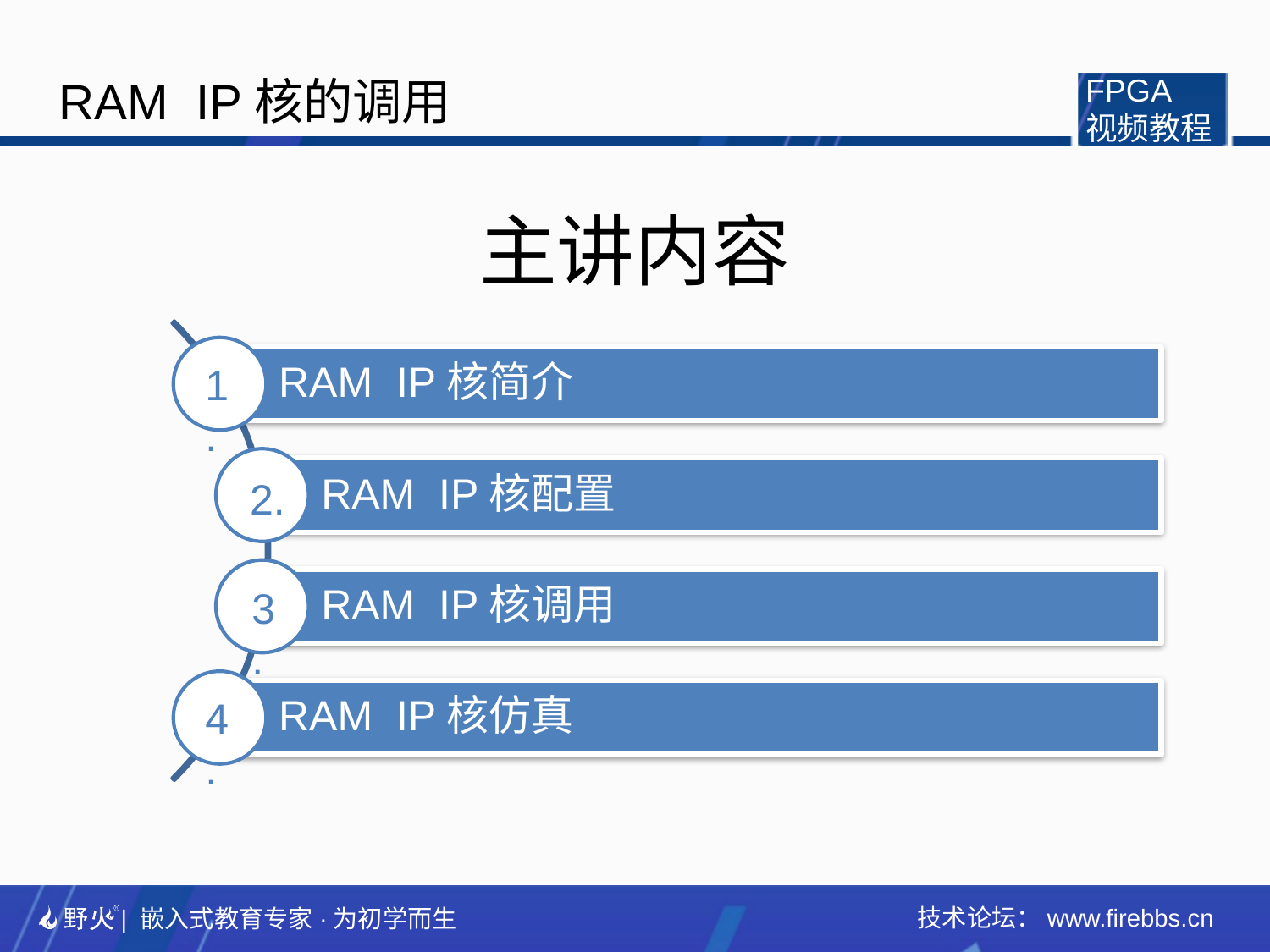

RAM  IP核的调用
FPGA
视频教程
主讲内容
RAM  IP核简介
RAM  IP核配置
RAM  IP核调用
RAM  IP核仿真
1.
2.
3.
4.